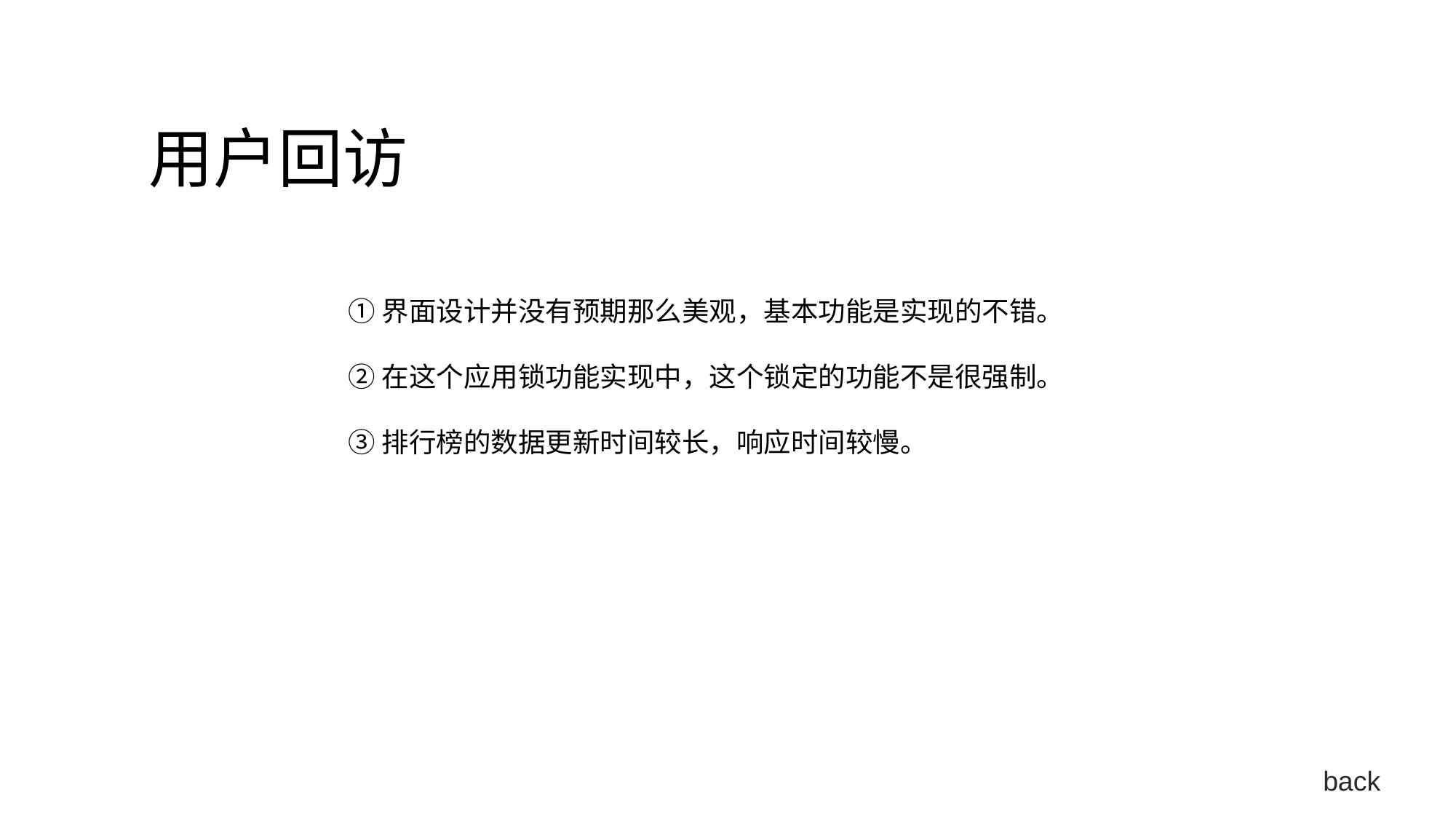

用户回访
①界面设计并没有预期那么美观，基本功能是实现的不错。

②在这个应用锁功能实现中，这个锁定的功能不是很强制。

③排行榜的数据更新时间较长，响应时间较慢。
back